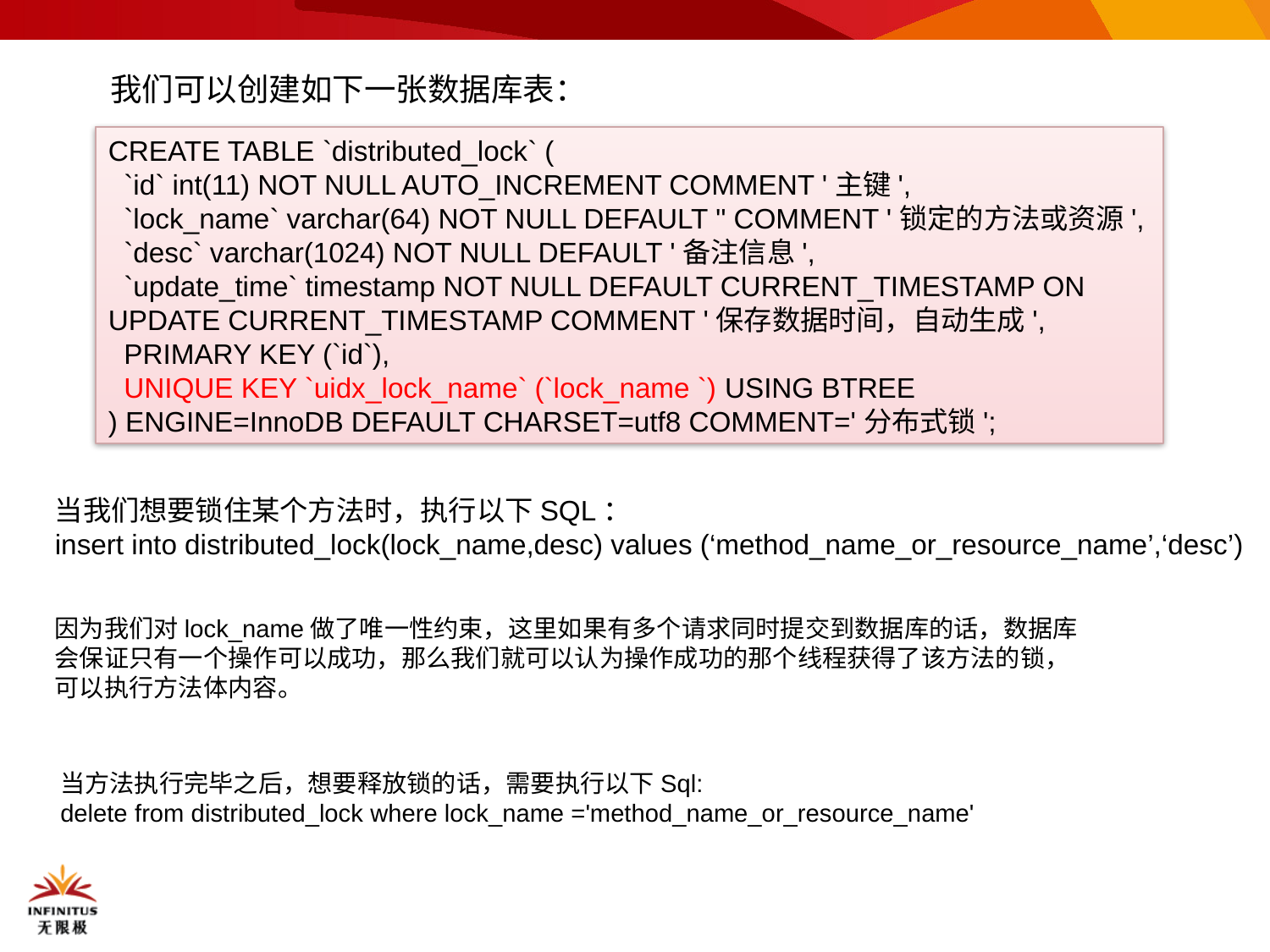

我们可以创建如下一张数据库表：
CREATE TABLE `distributed_lock` (
  `id` int(11) NOT NULL AUTO_INCREMENT COMMENT '主键',
  `lock_name` varchar(64) NOT NULL DEFAULT '' COMMENT '锁定的方法或资源',
  `desc` varchar(1024) NOT NULL DEFAULT '备注信息',
  `update_time` timestamp NOT NULL DEFAULT CURRENT_TIMESTAMP ON UPDATE CURRENT_TIMESTAMP COMMENT '保存数据时间，自动生成',
  PRIMARY KEY (`id`),
  UNIQUE KEY `uidx_lock_name` (`lock_name `) USING BTREE
) ENGINE=InnoDB DEFAULT CHARSET=utf8 COMMENT='分布式锁';
当我们想要锁住某个方法时，执行以下SQL：
insert into distributed_lock(lock_name,desc) values (‘method_name_or_resource_name’,‘desc’)
因为我们对lock_name做了唯一性约束，这里如果有多个请求同时提交到数据库的话，数据库会保证只有一个操作可以成功，那么我们就可以认为操作成功的那个线程获得了该方法的锁，可以执行方法体内容。
当方法执行完毕之后，想要释放锁的话，需要执行以下Sql:
delete from distributed_lock where lock_name ='method_name_or_resource_name'